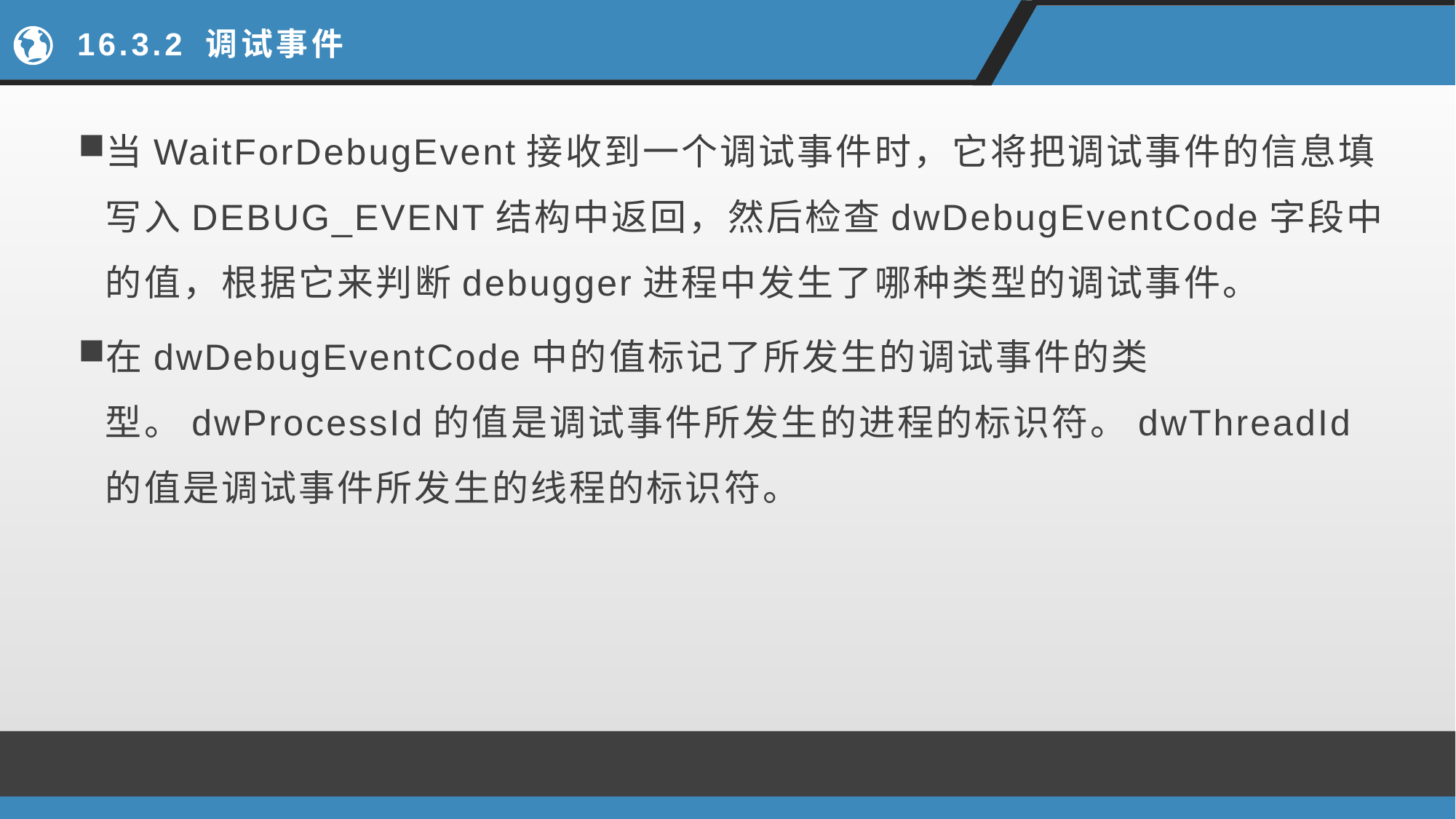

# 16.3.2 调试事件

当WaitForDebugEvent接收到一个调试事件时，它将把调试事件的信息填写入DEBUG_EVENT结构中返回，然后检查dwDebugEventCode字段中的值，根据它来判断debugger进程中发生了哪种类型的调试事件。
在dwDebugEventCode中的值标记了所发生的调试事件的类型。dwProcessId的值是调试事件所发生的进程的标识符。dwThreadId的值是调试事件所发生的线程的标识符。